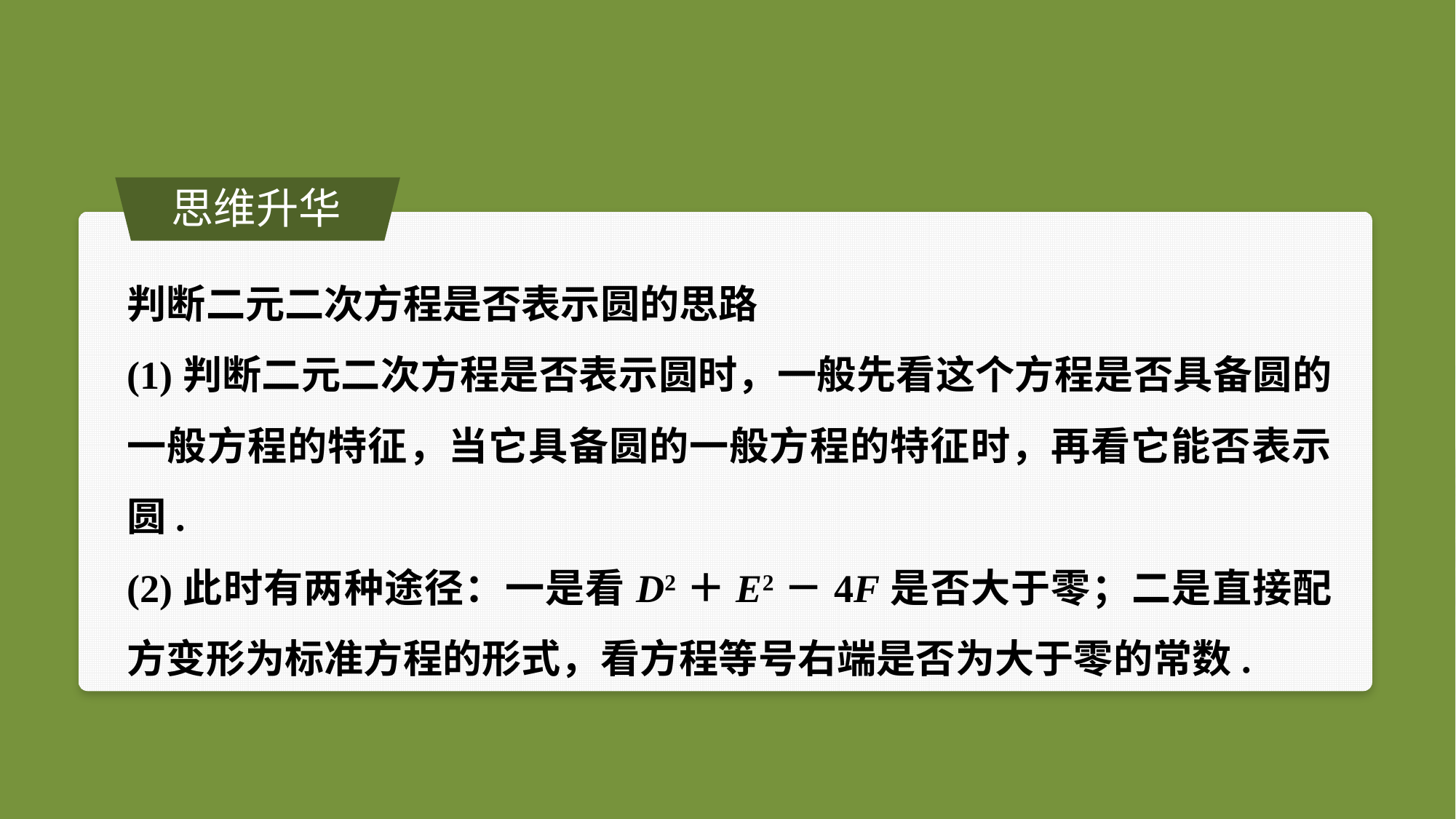

思维升华

判断二元二次方程是否表示圆的思路
(1)判断二元二次方程是否表示圆时，一般先看这个方程是否具备圆的一般方程的特征，当它具备圆的一般方程的特征时，再看它能否表示圆.
(2)此时有两种途径：一是看D2＋E2－4F是否大于零；二是直接配方变形为标准方程的形式，看方程等号右端是否为大于零的常数.